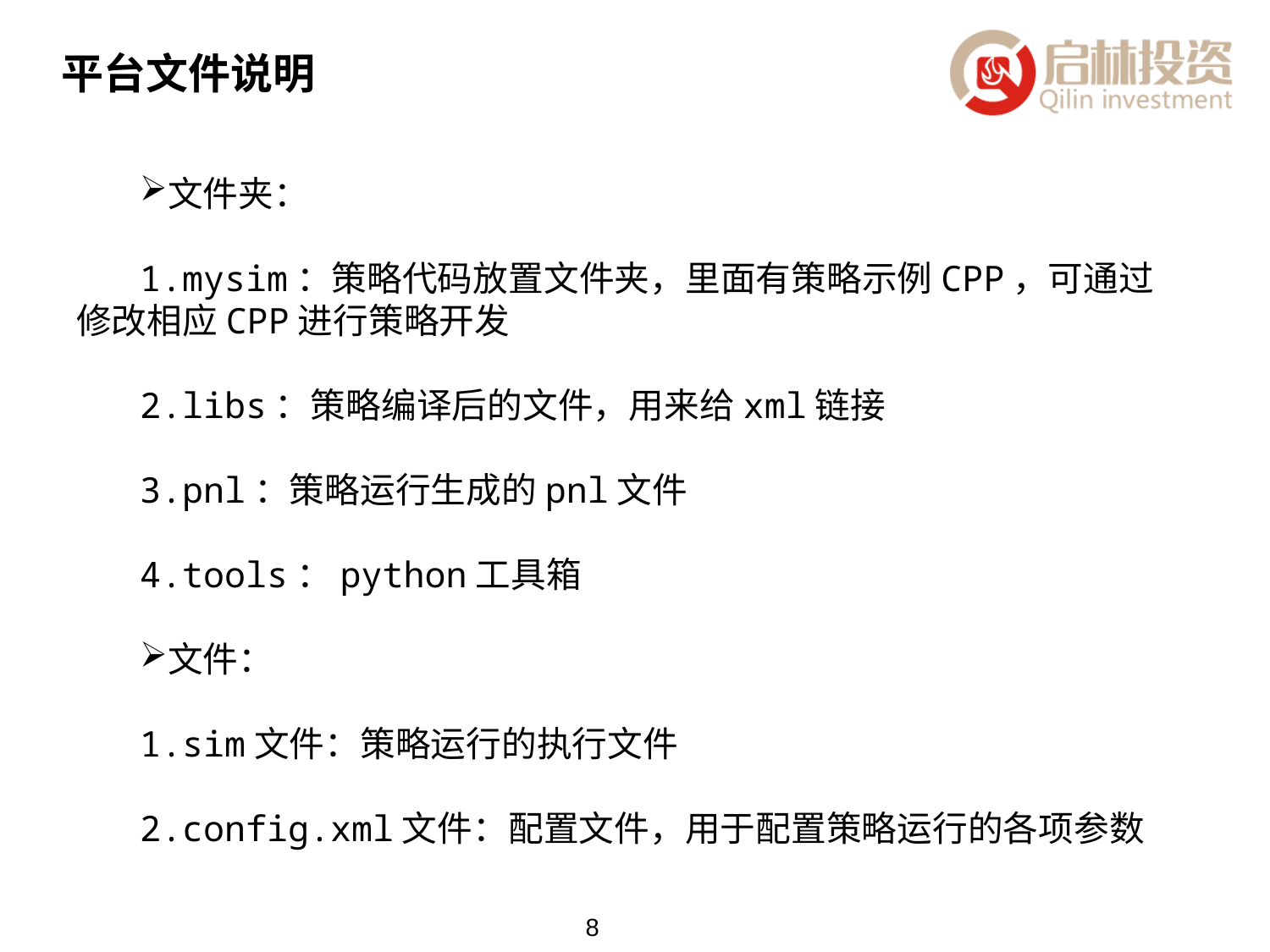

# 平台文件说明

文件夹：

1.mysim：策略代码放置文件夹，里面有策略示例CPP，可通过修改相应CPP进行策略开发

2.libs：策略编译后的文件，用来给xml链接

3.pnl：策略运行生成的pnl文件

4.tools：python工具箱

文件：

1.sim文件：策略运行的执行文件

2.config.xml文件：配置文件，用于配置策略运行的各项参数